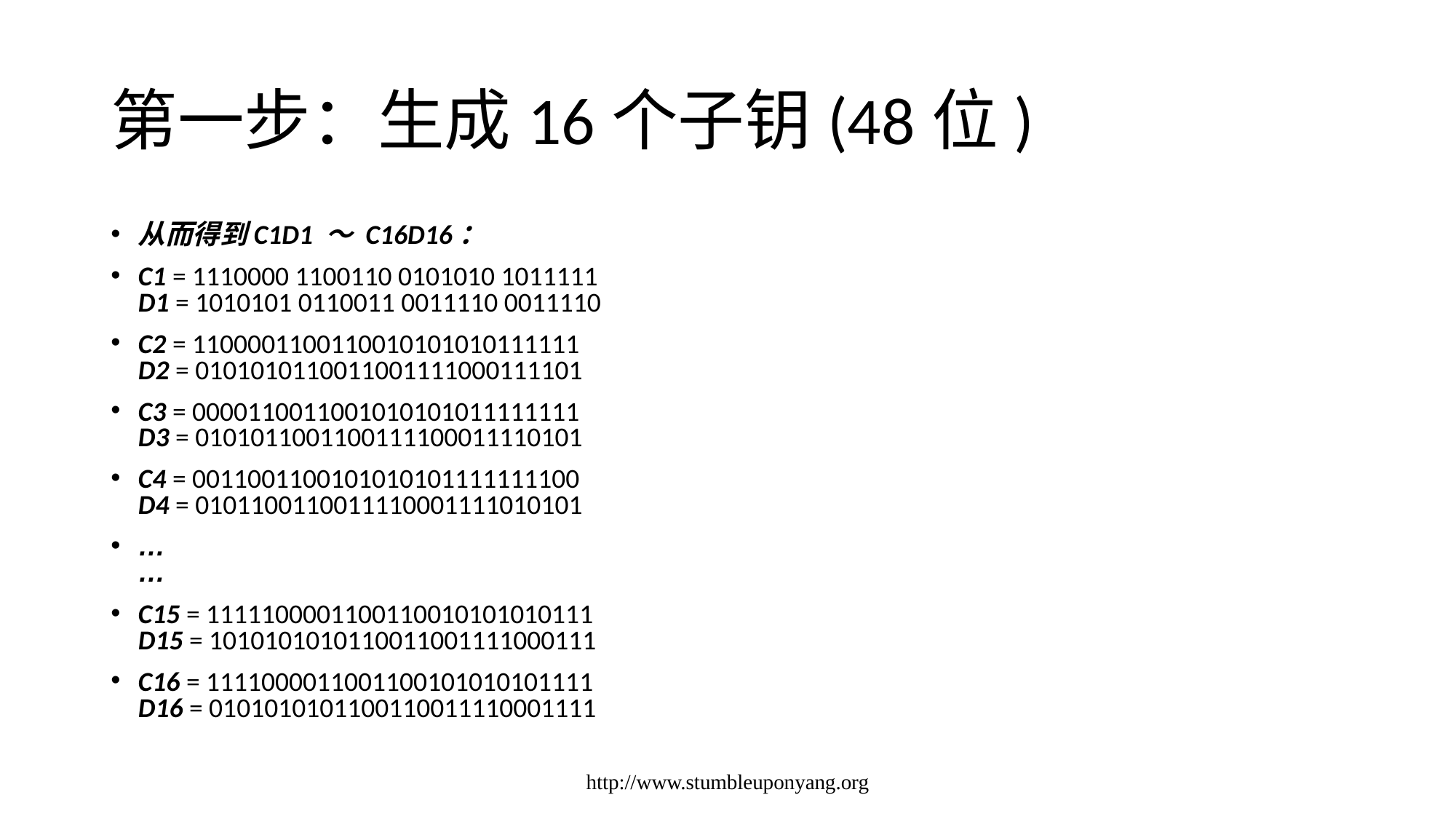

# 第一步：生成16个子钥(48位)
从而得到C1D1 ～ C16D16：
C1 = 1110000 1100110 0101010 1011111
D1 = 1010101 0110011 0011110 0011110
C2 = 1100001100110010101010111111
D2 = 0101010110011001111000111101
C3 = 0000110011001010101011111111
D3 = 0101011001100111100011110101
C4 = 0011001100101010101111111100
D4 = 0101100110011110001111010101
…
…
C15 = 1111100001100110010101010111
D15 = 1010101010110011001111000111
C16 = 1111000011001100101010101111
D16 = 0101010101100110011110001111
http://www.stumbleuponyang.org